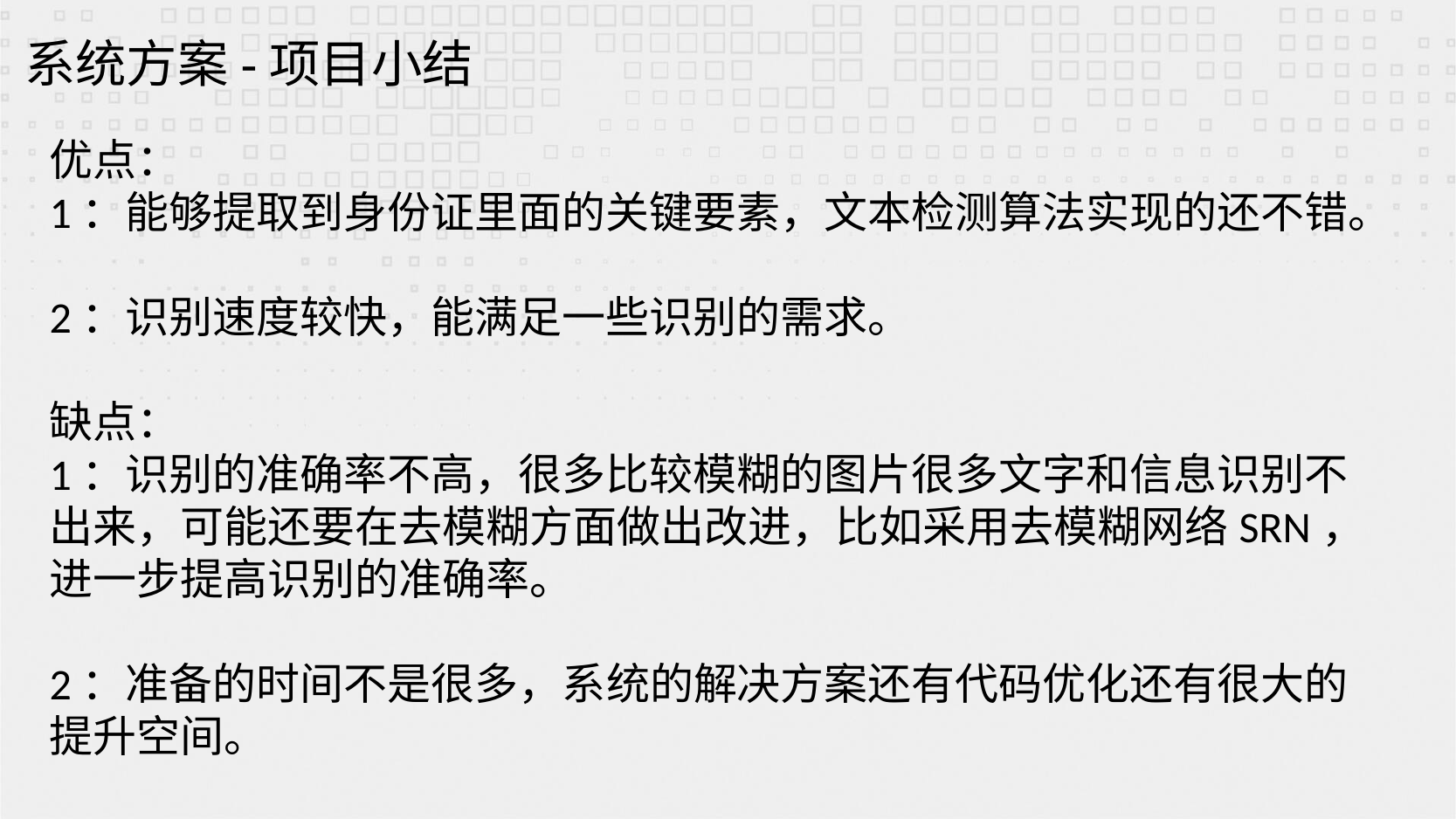

系统方案-项目小结
优点：
1：能够提取到身份证里面的关键要素，文本检测算法实现的还不错。

2：识别速度较快，能满足一些识别的需求。

缺点：
1：识别的准确率不高，很多比较模糊的图片很多文字和信息识别不出来，可能还要在去模糊方面做出改进，比如采用去模糊网络SRN，进一步提高识别的准确率。

2：准备的时间不是很多，系统的解决方案还有代码优化还有很大的提升空间。